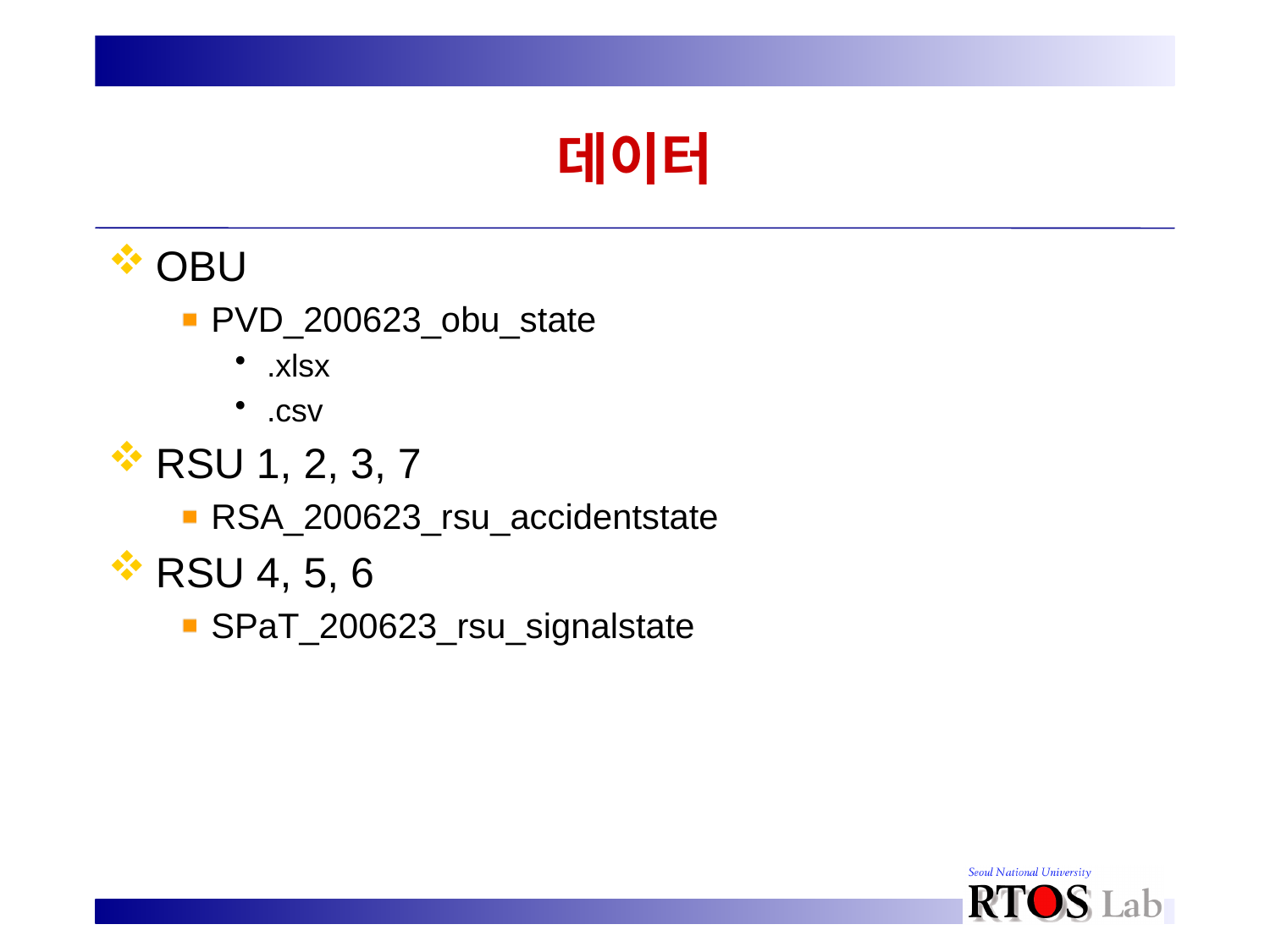

# 데이터
OBU
PVD_200623_obu_state
.xlsx
.csv
RSU 1, 2, 3, 7
RSA_200623_rsu_accidentstate
RSU 4, 5, 6
SPaT_200623_rsu_signalstate